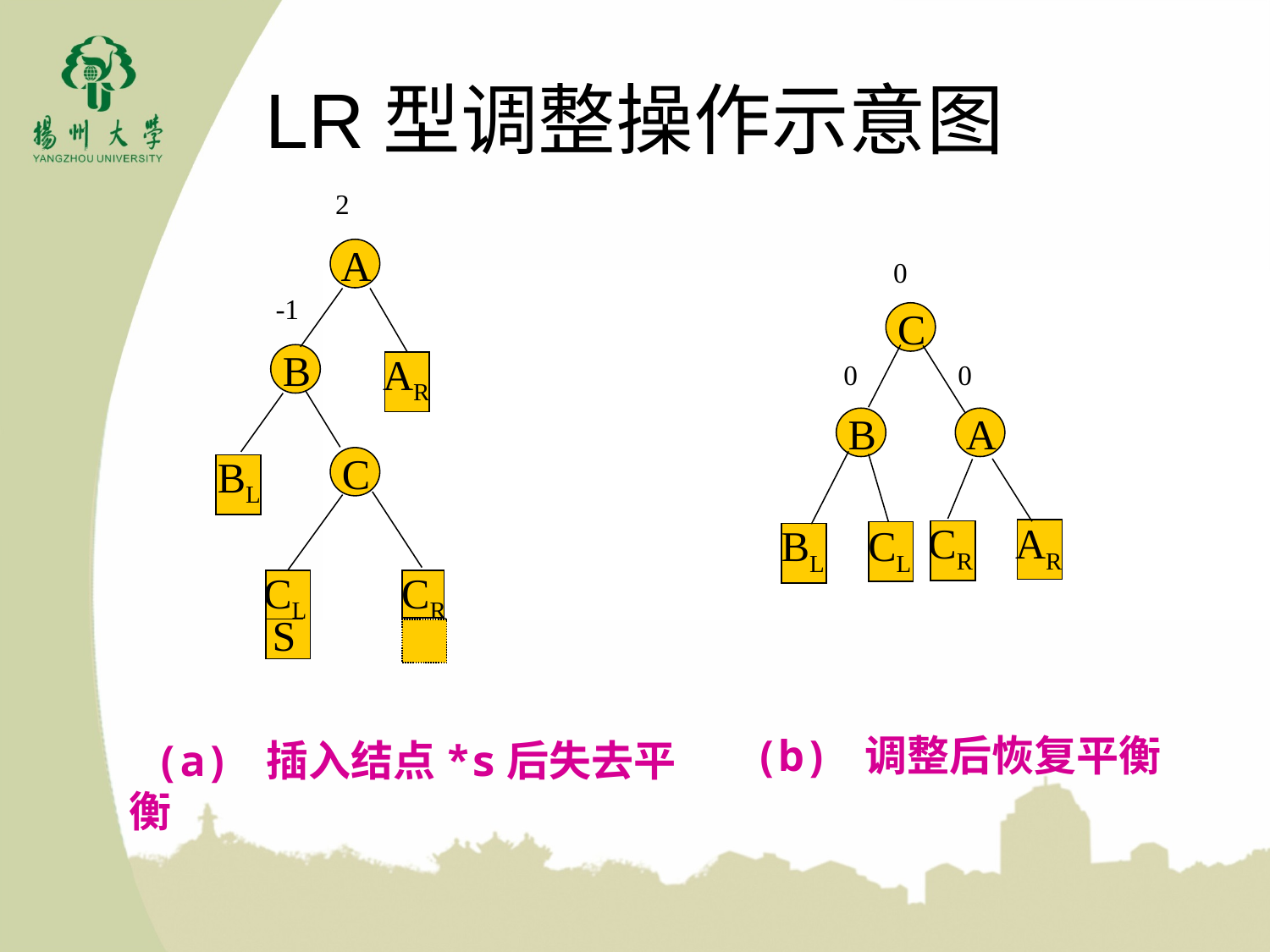

# LR型调整操作示意图
2
A

-1

AR
B

BL
C

CL
CR

S
0
C

0
0
B
A

CR
AR
BL
CL

(b) 调整后恢复平衡
 (a) 插入结点*s后失去平衡
47